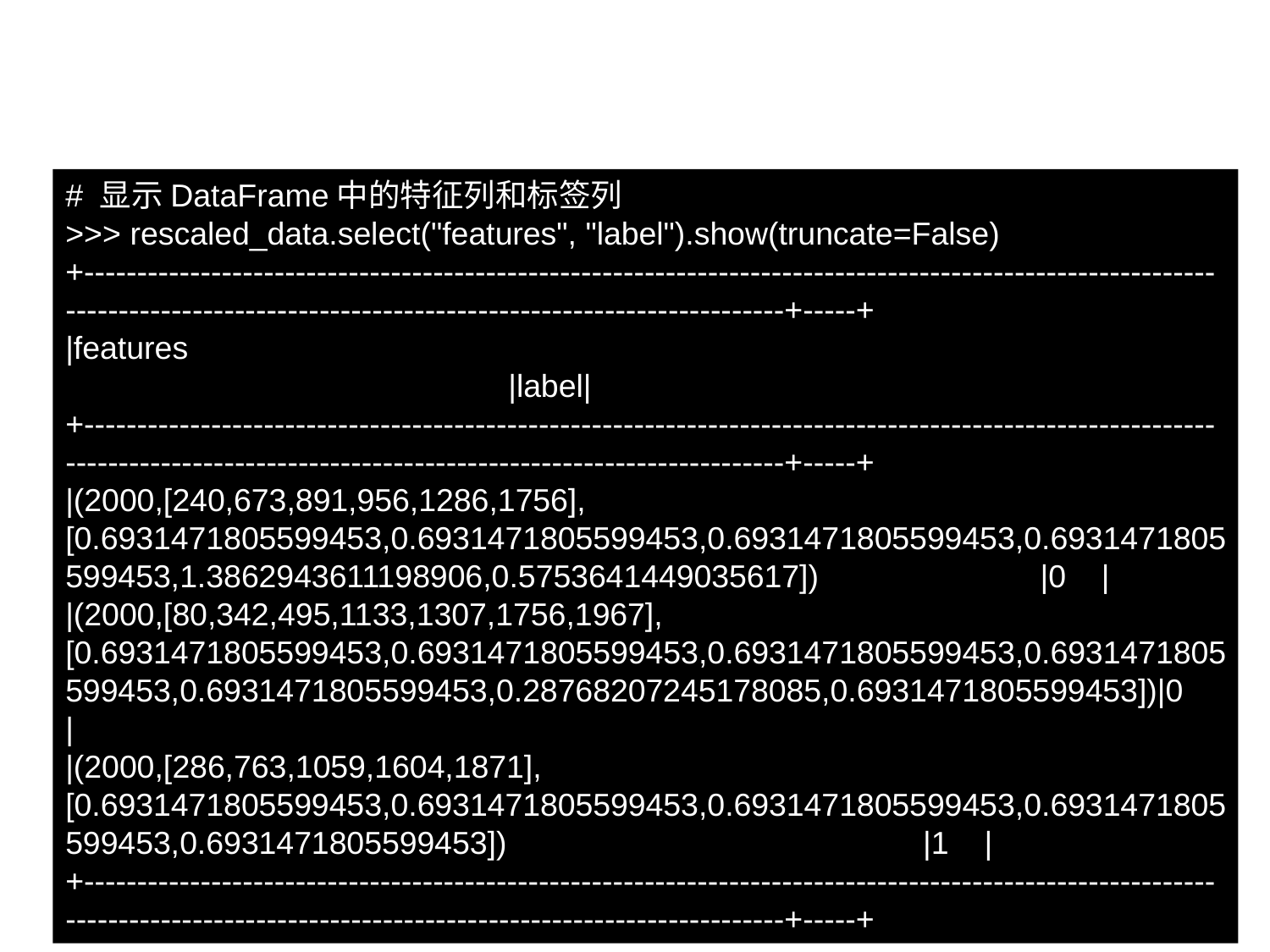

9.6.1 特征提取
# 显示DataFrame中的特征列和标签列
>>> rescaled_data.select("features", "label").show(truncate=False)
+-------------------------------------------------------------------------------------------------------------------------------------------------------------------------------+-----+
|features                                                                                                                                                                       |label|
+-------------------------------------------------------------------------------------------------------------------------------------------------------------------------------+-----+
|(2000,[240,673,891,956,1286,1756],[0.6931471805599453,0.6931471805599453,0.6931471805599453,0.6931471805599453,1.3862943611198906,0.5753641449035617])                         |0    |
|(2000,[80,342,495,1133,1307,1756,1967],[0.6931471805599453,0.6931471805599453,0.6931471805599453,0.6931471805599453,0.6931471805599453,0.28768207245178085,0.6931471805599453])|0    |
|(2000,[286,763,1059,1604,1871],[0.6931471805599453,0.6931471805599453,0.6931471805599453,0.6931471805599453,0.6931471805599453])                                               |1    |
+-------------------------------------------------------------------------------------------------------------------------------------------------------------------------------+-----+